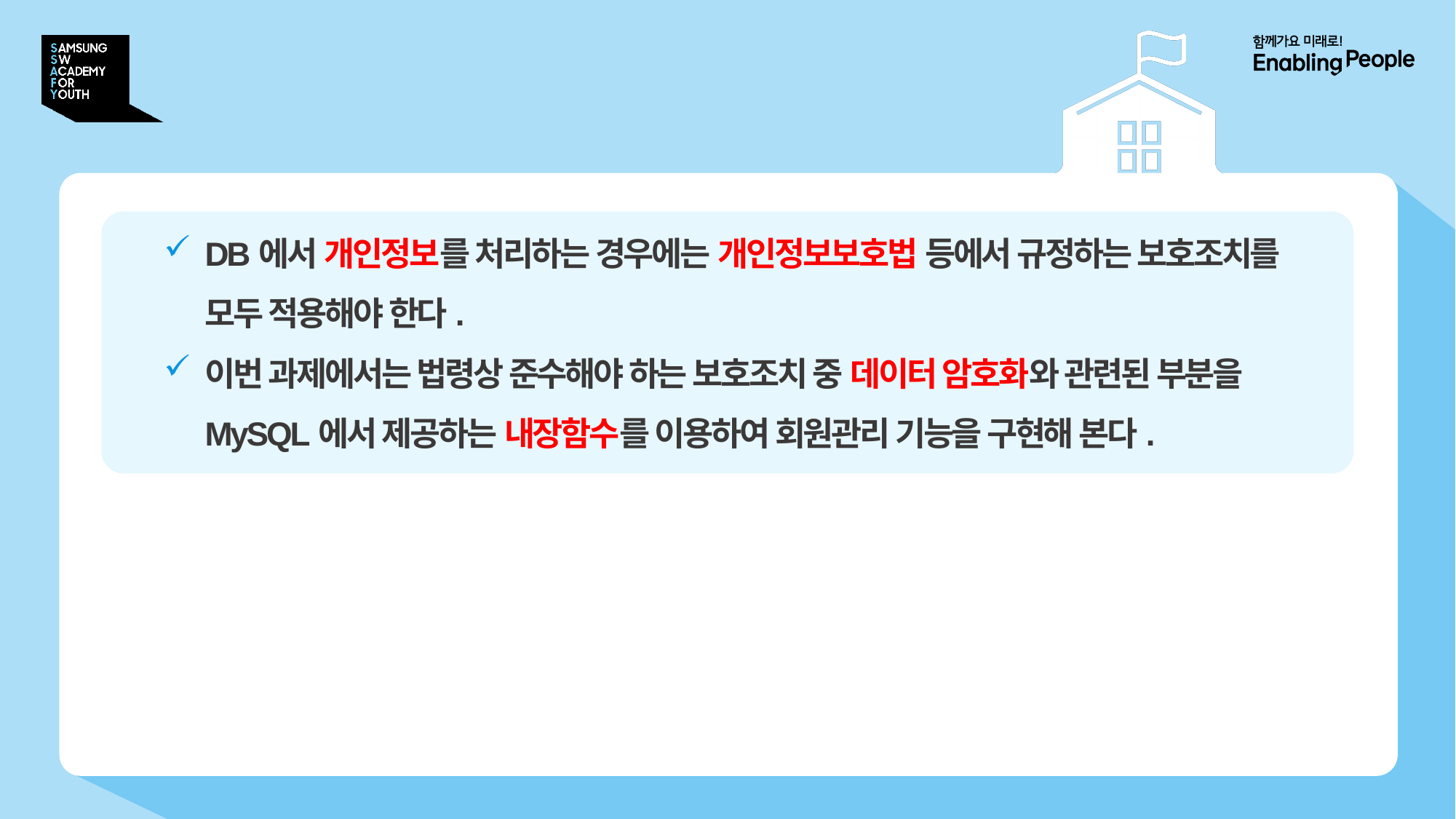

# 과제 개요
DB에서 개인정보를 처리하는 경우에는 개인정보보호법 등에서 규정하는 보호조치를 모두 적용해야 한다.
이번 과제에서는 법령상 준수해야 하는 보호조치 중 데이터 암호화와 관련된 부분을 MySQL에서 제공하는 내장함수를 이용하여 회원관리 기능을 구현해 본다.